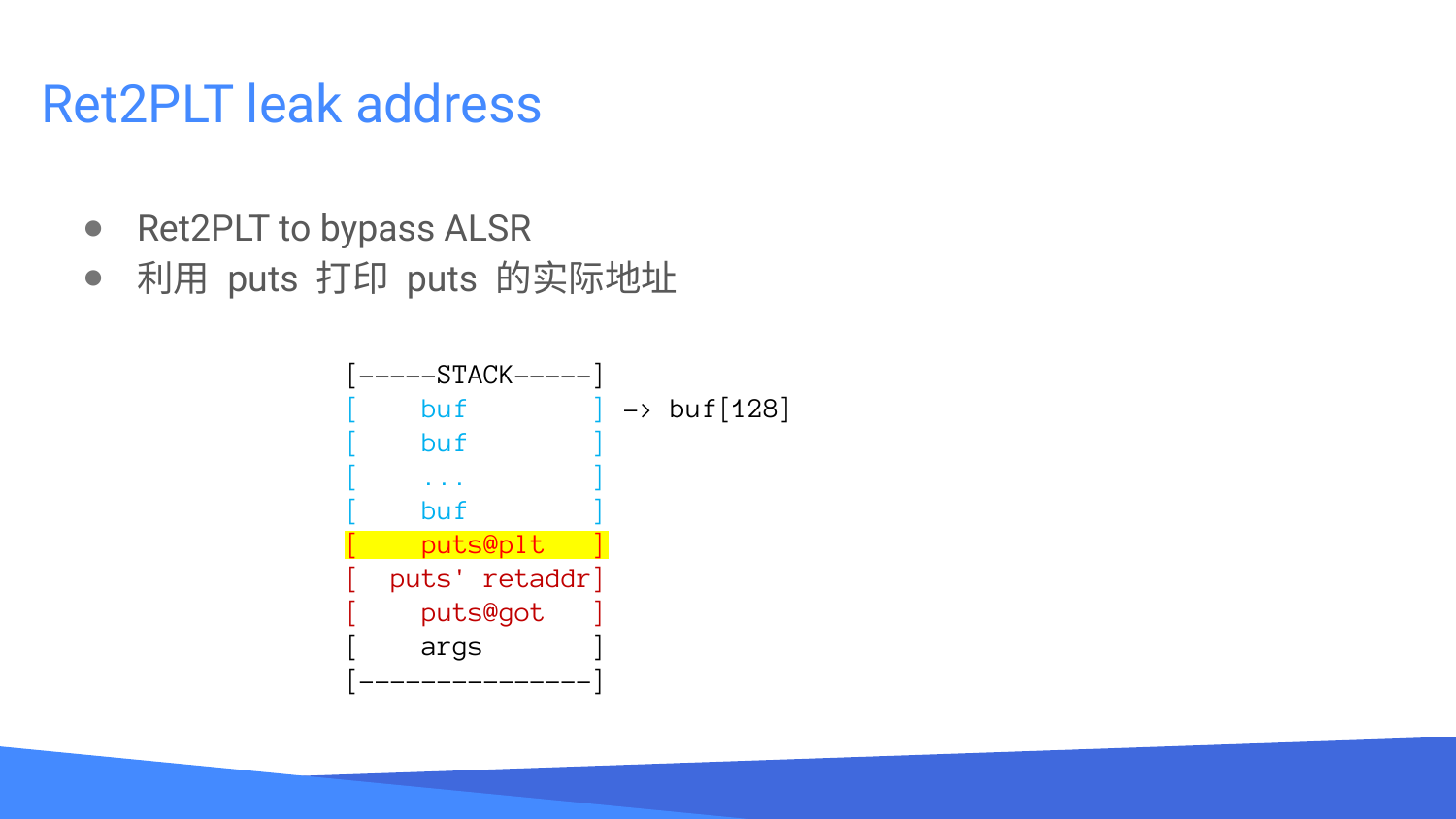

# Ret2PLT leak address
Ret2PLT to bypass ALSR
利用 puts 打印 puts 的实际地址

[-----STACK-----]
[    buf        ] -> buf[128]
[    buf        ]
[    ...        ]
[    buf        ]
[    puts@plt   ]
[  puts' retaddr]
[    puts@got   ]
[    args       ]
[---------------]